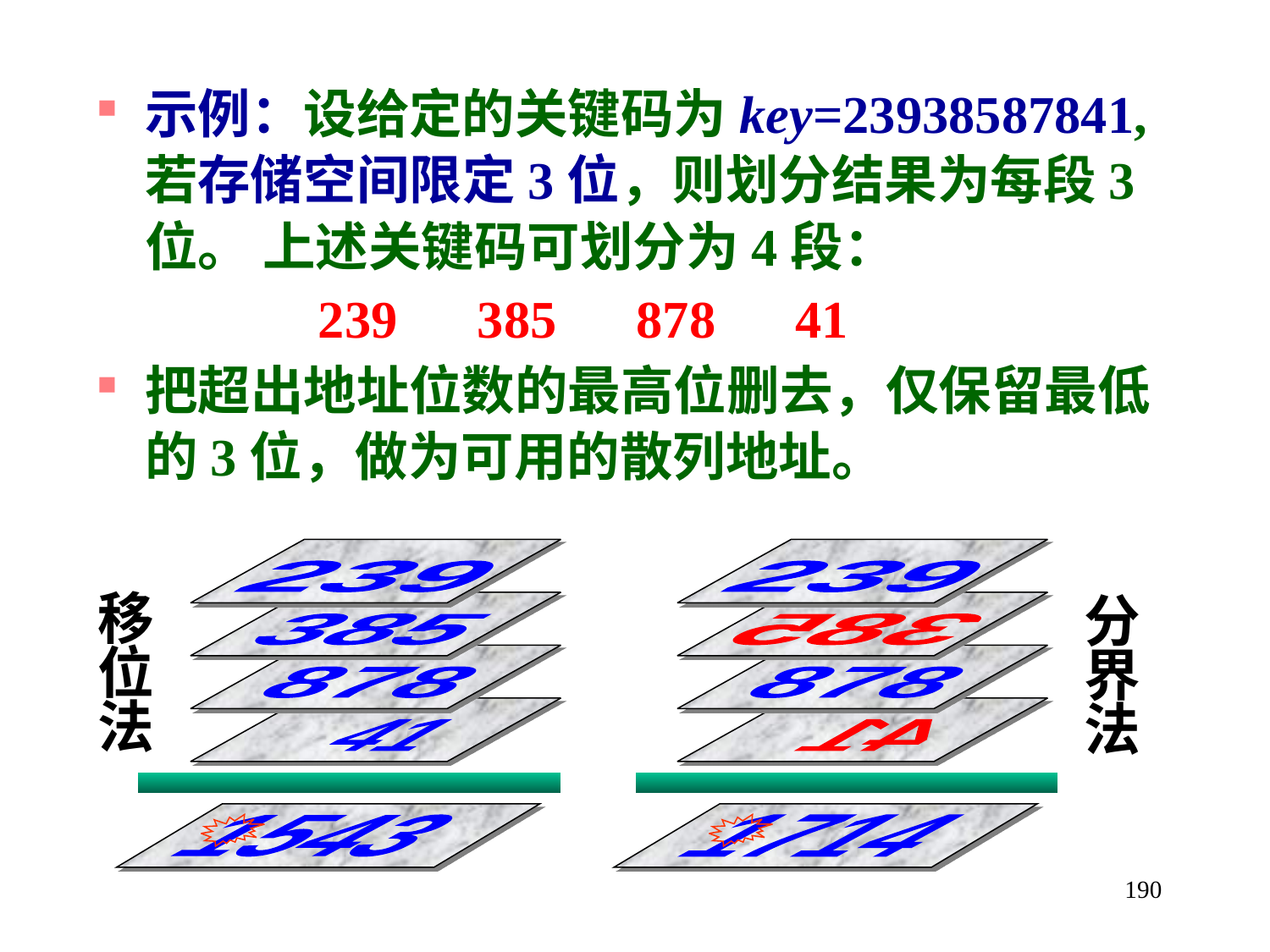

示例：设给定的关键码为key=23938587841, 若存储空间限定3位，则划分结果为每段3位。 上述关键码可划分为4段：
  	             239      385      878      41
把超出地址位数的最高位删去，仅保留最低的3位，做为可用的散列地址。

239
239
移
位
法

分
界
法
385
385

878
878

41
41

1543

1714

190